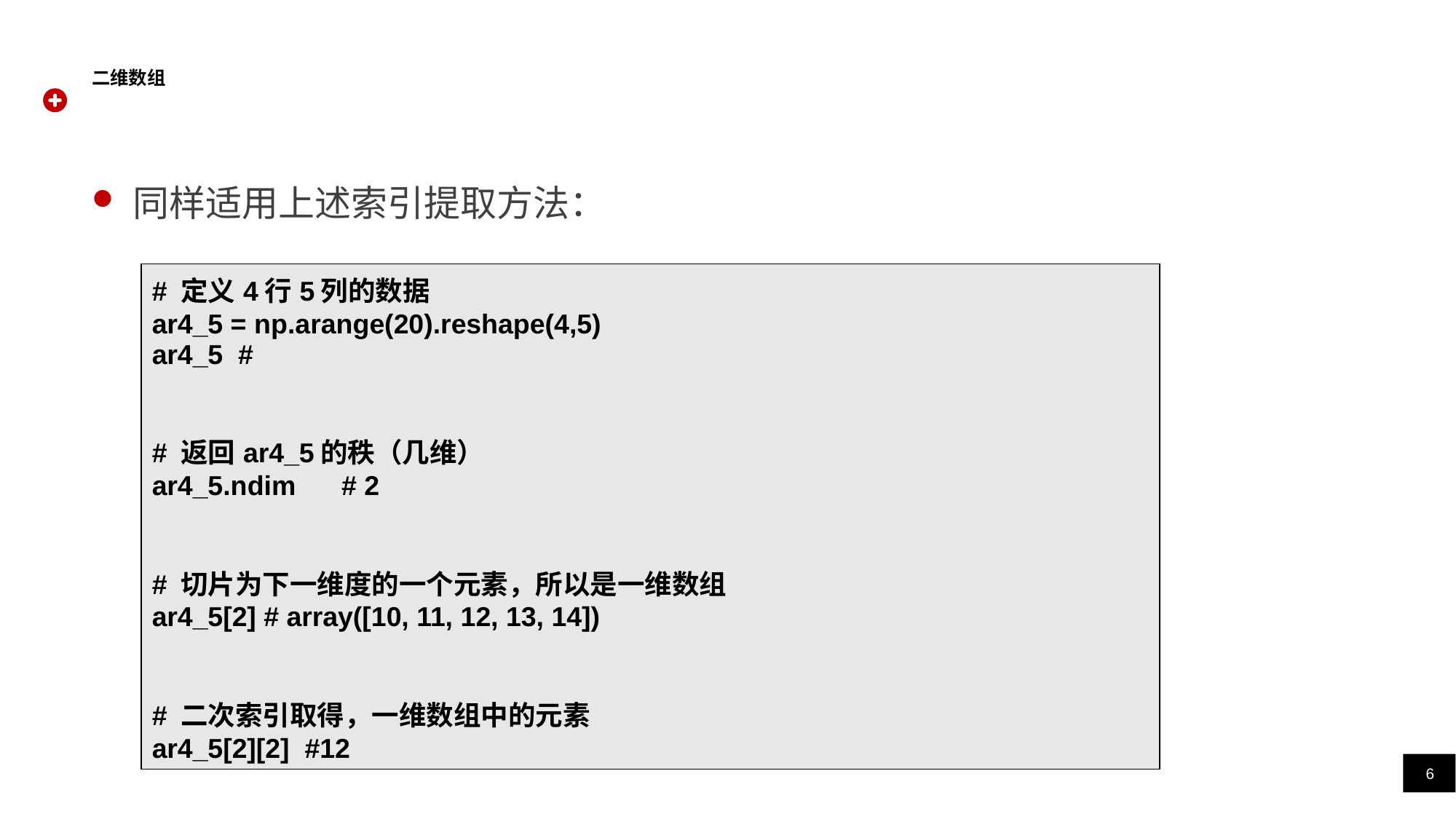

# 二维数组
同样适用上述索引提取方法：

| # 定义4行5列的数据 ar4\_5 = np.arange(20).reshape(4,5) ar4\_5 # # 返回ar4\_5的秩（几维） ar4\_5.ndim # 2 # 切片为下一维度的一个元素，所以是一维数组 ar4\_5[2] # array([10, 11, 12, 13, 14]) # 二次索引取得，一维数组中的元素 ar4\_5[2][2] #12 |
| --- |